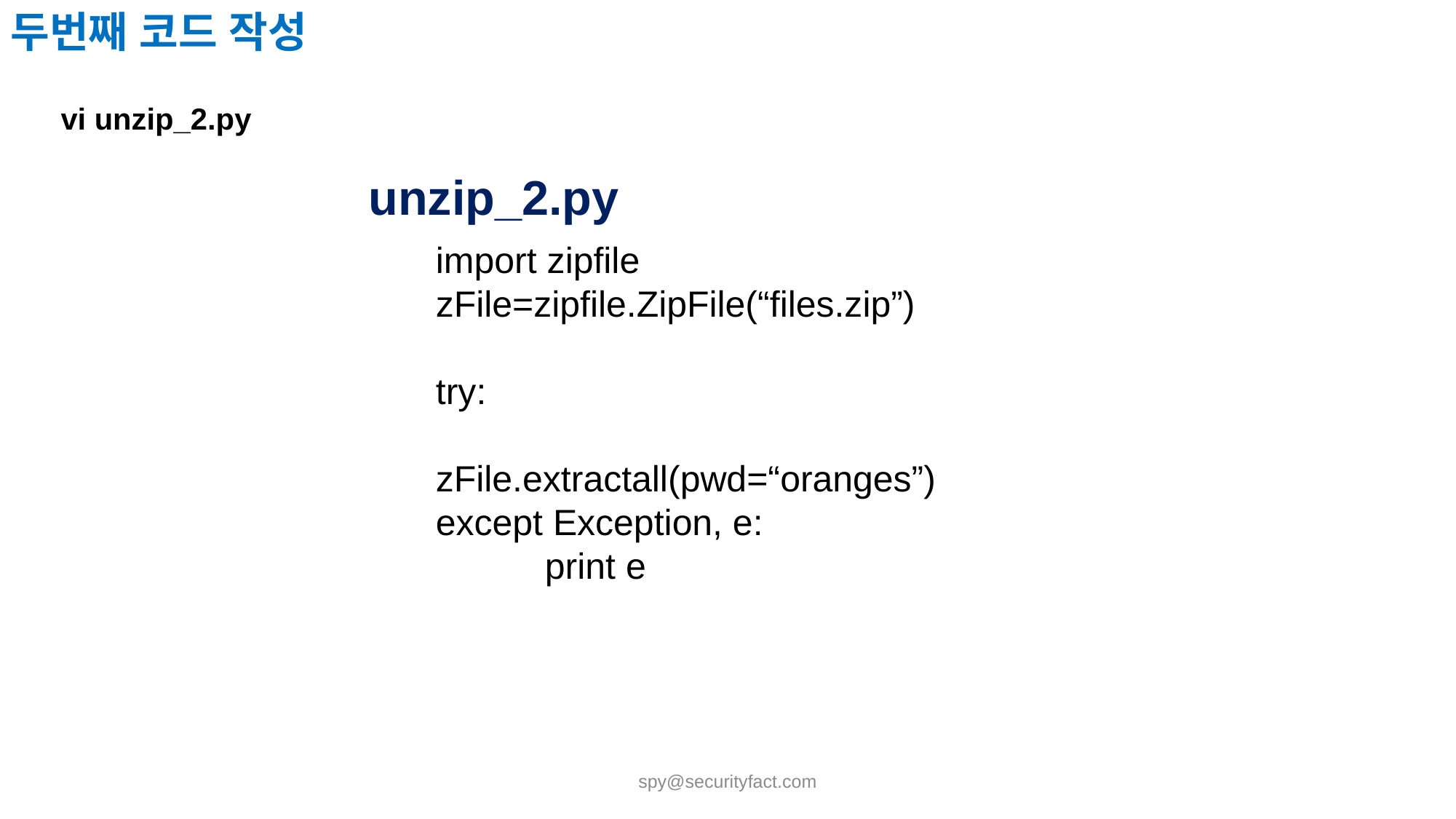

두번째 코드 작성
vi unzip_2.py
unzip_2.py
import zipfile
zFile=zipfile.ZipFile(“files.zip”)

try:
	zFile.extractall(pwd=“oranges”)
except Exception, e:
	print e
spy@securityfact.com